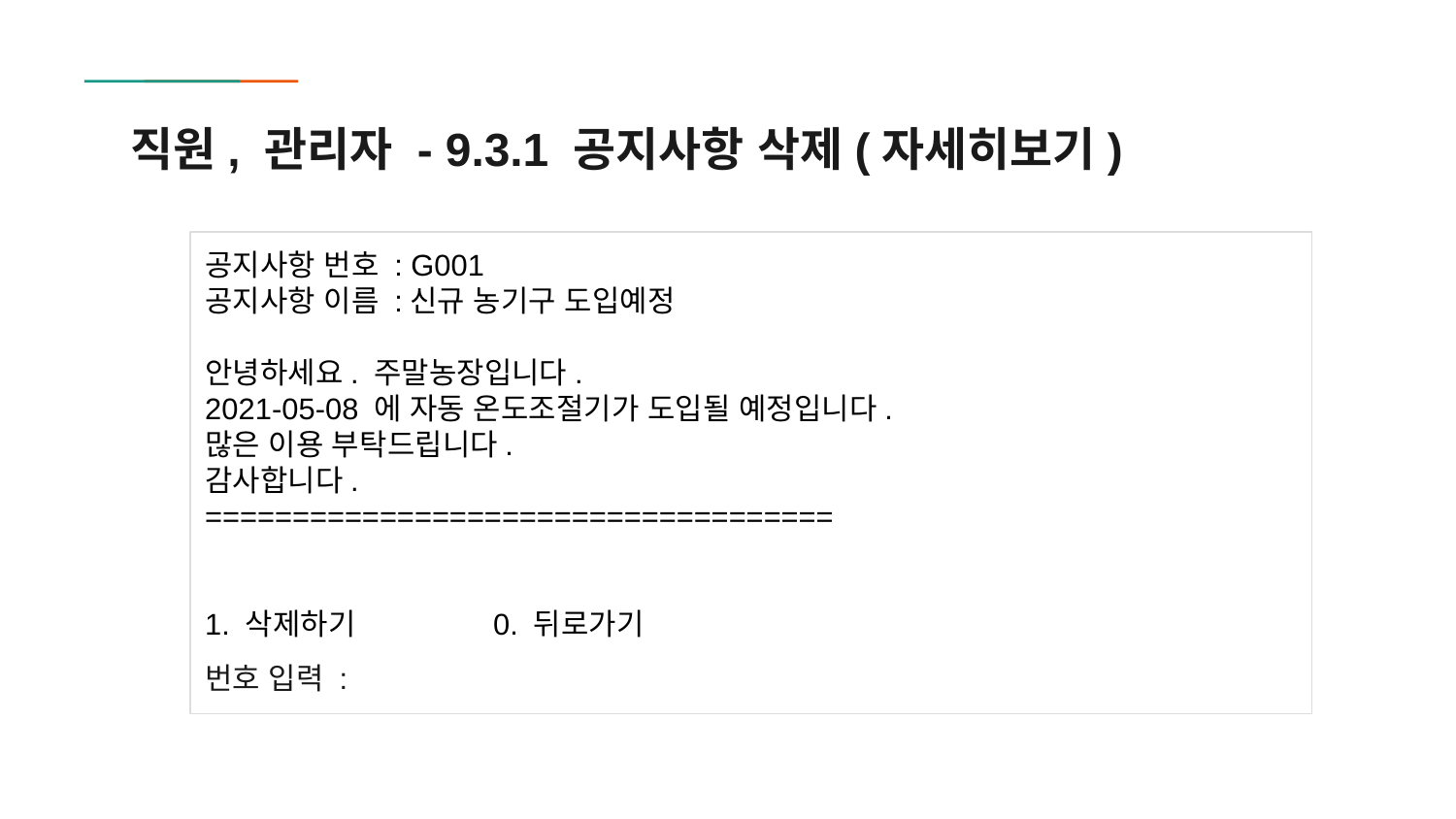

# 직원, 관리자 - 9.3.1 공지사항 삭제(자세히보기)
공지사항 번호 : G001
공지사항 이름 :신규 농기구 도입예정

안녕하세요. 주말농장입니다.
2021-05-08 에 자동 온도조절기가 도입될 예정입니다.
많은 이용 부탁드립니다.
감사합니다.
====================================

1. 삭제하기			0. 뒤로가기
번호 입력 :